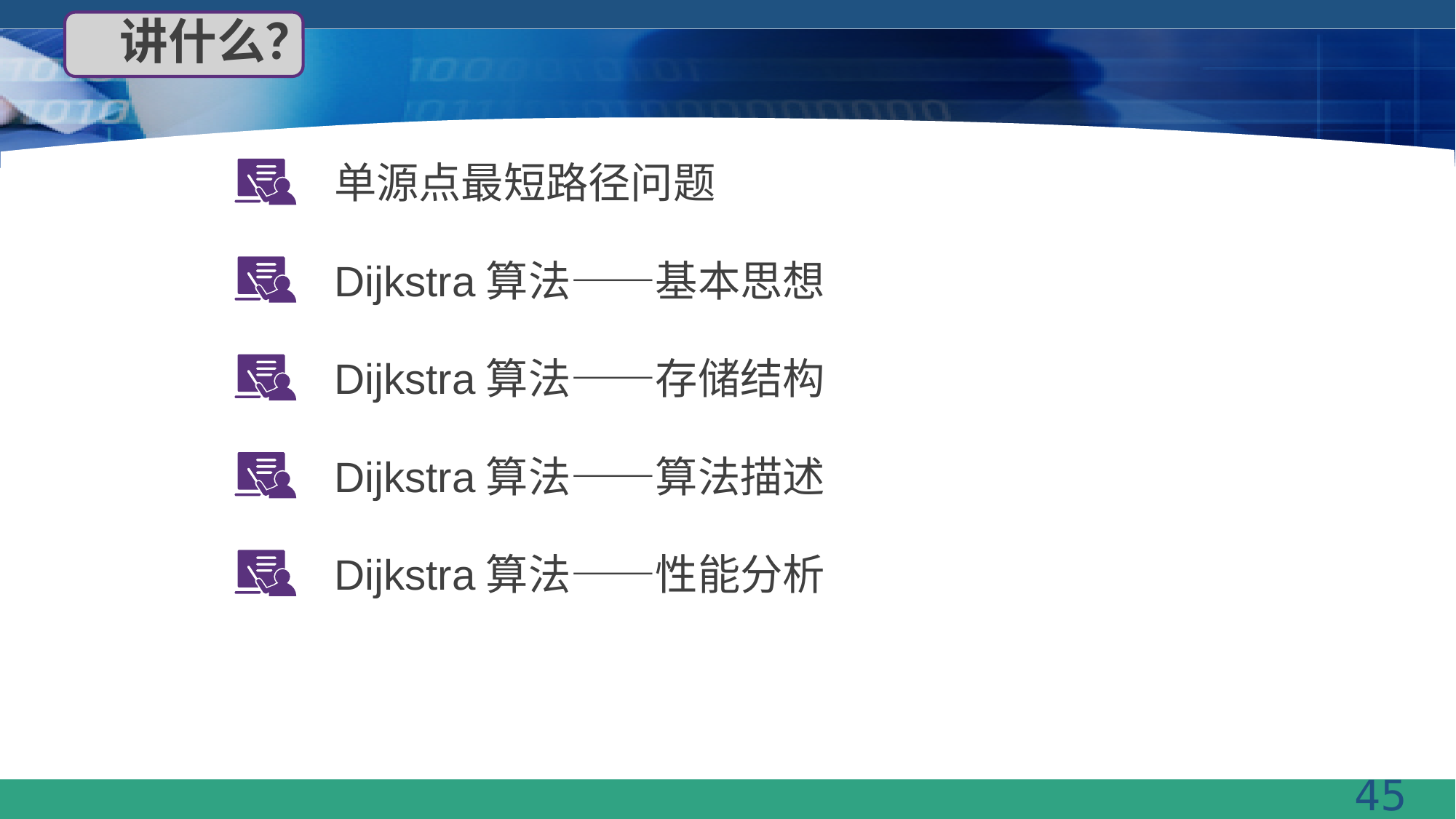

讲什么？

单源点最短路径问题

Dijkstra算法——基本思想

Dijkstra算法——存储结构

Dijkstra算法——算法描述

Dijkstra算法——性能分析